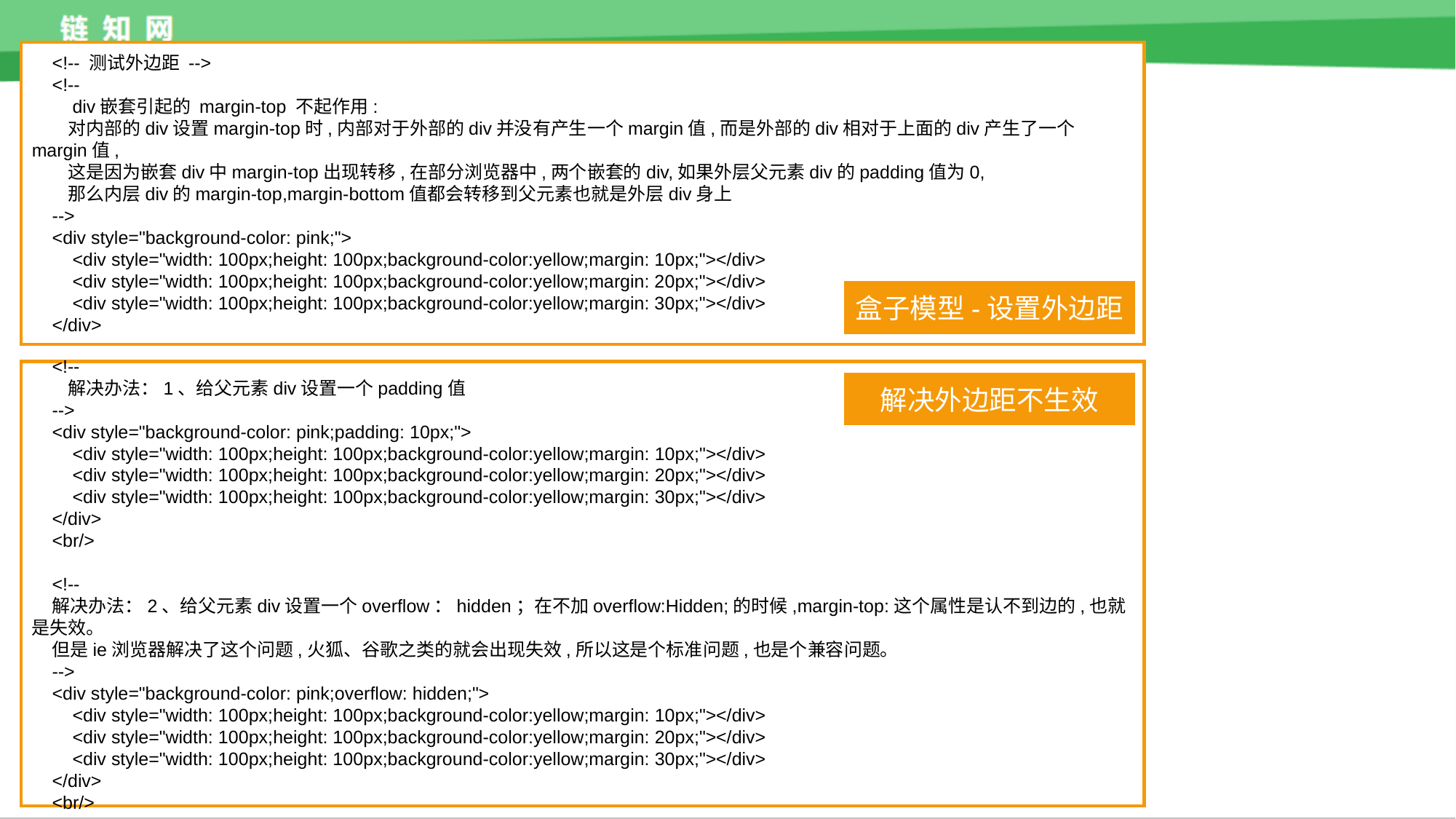

<!-- 测试外边距 -->
    <!--
        div嵌套引起的 margin-top 不起作用:
        对内部的div设置margin-top时,内部对于外部的div并没有产生一个margin值,而是外部的div相对于上面的div产生了一个margin值,
        这是因为嵌套div中margin-top出现转移,在部分浏览器中,两个嵌套的div,如果外层父元素div的padding值为0,
        那么内层div的margin-top,margin-bottom值都会转移到父元素也就是外层div身上
    -->
    <div style="background-color: pink;">
        <div style="width: 100px;height: 100px;background-color:yellow;margin: 10px;"></div>
        <div style="width: 100px;height: 100px;background-color:yellow;margin: 20px;"></div>
        <div style="width: 100px;height: 100px;background-color:yellow;margin: 30px;"></div>
    </div>
盒子模型-设置外边距
    <!--
        解决办法：1、给父元素div设置一个padding值
    -->
    <div style="background-color: pink;padding: 10px;">
        <div style="width: 100px;height: 100px;background-color:yellow;margin: 10px;"></div>
        <div style="width: 100px;height: 100px;background-color:yellow;margin: 20px;"></div>
        <div style="width: 100px;height: 100px;background-color:yellow;margin: 30px;"></div>
    </div>
    <br/>

    <!--
    解决办法：2、给父元素div设置一个overflow：hidden；在不加overflow:Hidden;的时候,margin-top:这个属性是认不到边的,也就是失效。
    但是ie浏览器解决了这个问题,火狐、谷歌之类的就会出现失效,所以这是个标准问题,也是个兼容问题。
    -->
    <div style="background-color: pink;overflow: hidden;">
        <div style="width: 100px;height: 100px;background-color:yellow;margin: 10px;"></div>
        <div style="width: 100px;height: 100px;background-color:yellow;margin: 20px;"></div>
        <div style="width: 100px;height: 100px;background-color:yellow;margin: 30px;"></div>
    </div>
    <br/>
解决外边距不生效